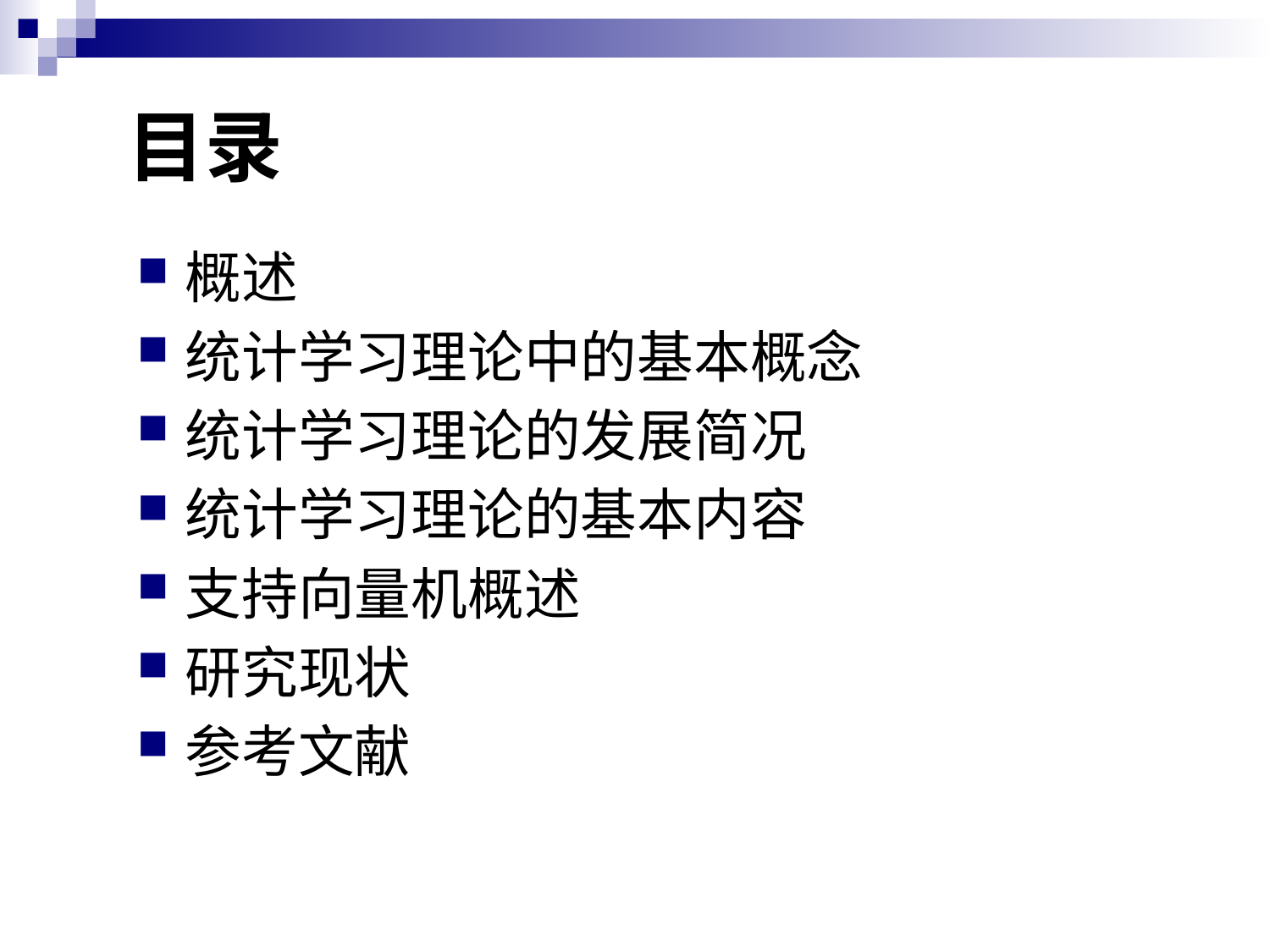

# 目录
概述
统计学习理论中的基本概念
统计学习理论的发展简况
统计学习理论的基本内容
支持向量机概述
研究现状
参考文献